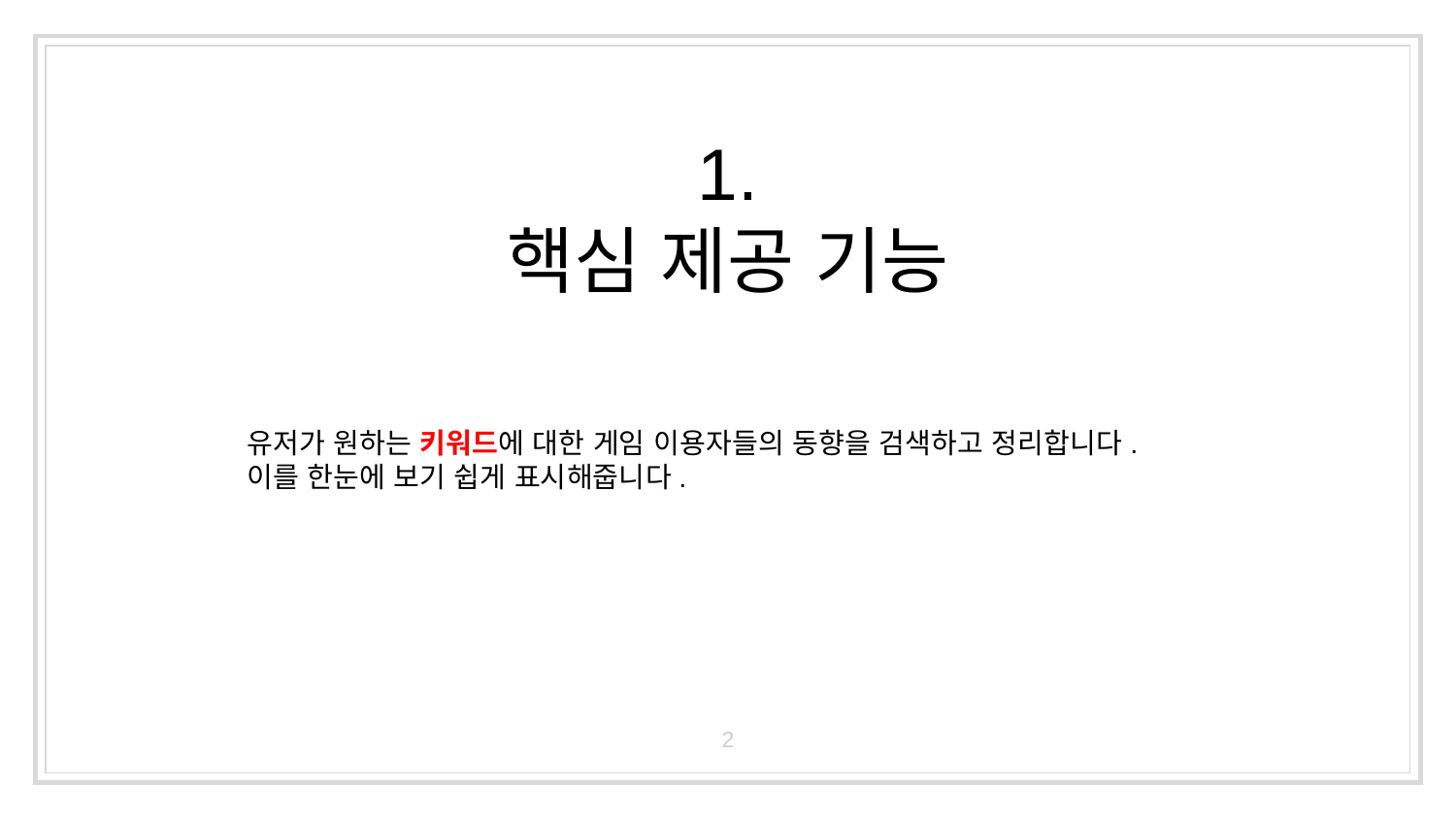

# 1.
핵심 제공 기능
유저가 원하는 키워드에 대한 게임 이용자들의 동향을 검색하고 정리합니다.
이를 한눈에 보기 쉽게 표시해줍니다.
2